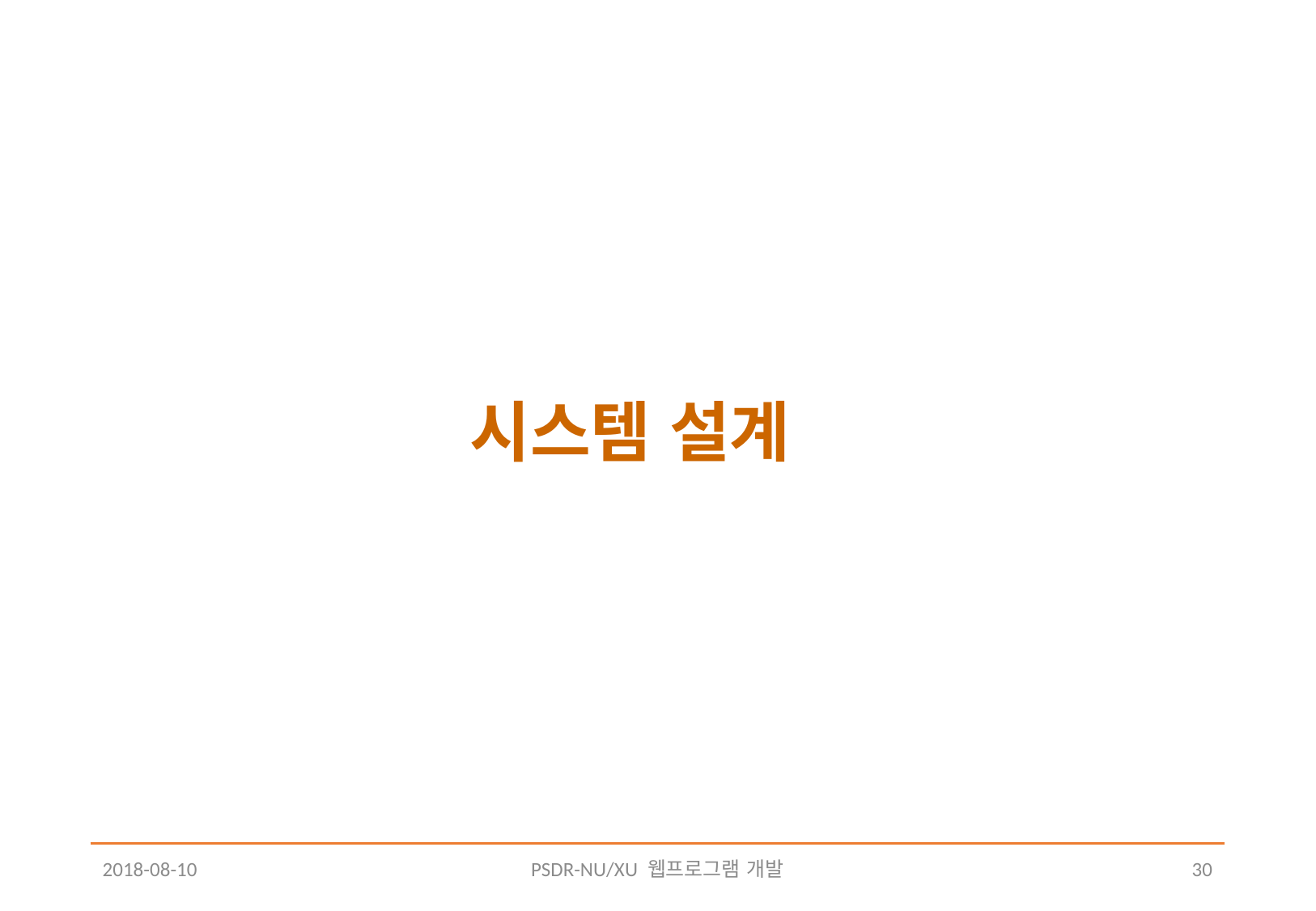

# 시스템 설계
2018-08-10
PSDR-NU/XU 웹프로그램 개발
30